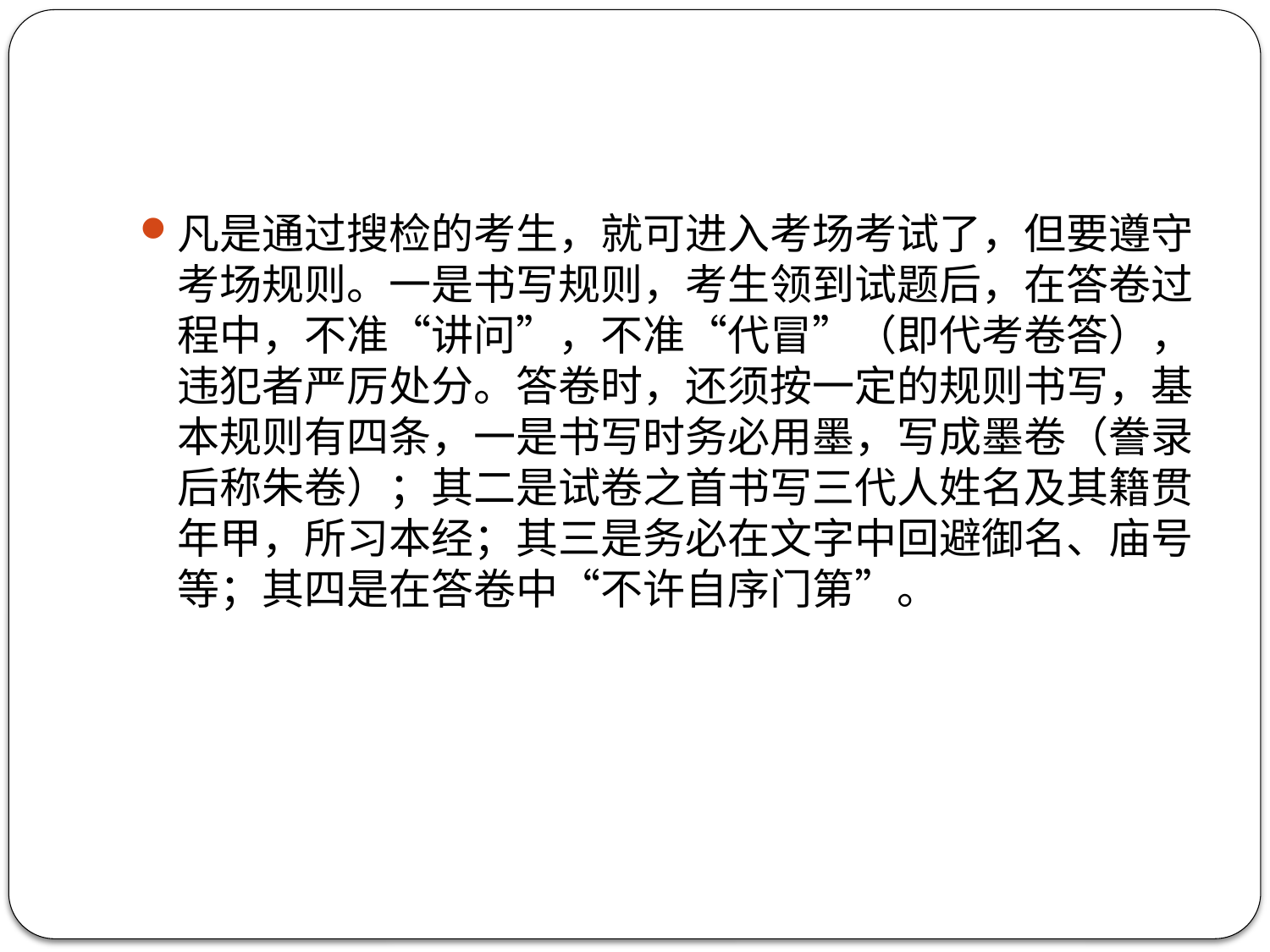

#
凡是通过搜检的考生，就可进入考场考试了，但要遵守考场规则。一是书写规则，考生领到试题后，在答卷过程中，不准“讲问”，不准“代冒”（即代考卷答），违犯者严厉处分。答卷时，还须按一定的规则书写，基本规则有四条，一是书写时务必用墨，写成墨卷（誊录后称朱卷）；其二是试卷之首书写三代人姓名及其籍贯年甲，所习本经；其三是务必在文字中回避御名、庙号等；其四是在答卷中“不许自序门第”。